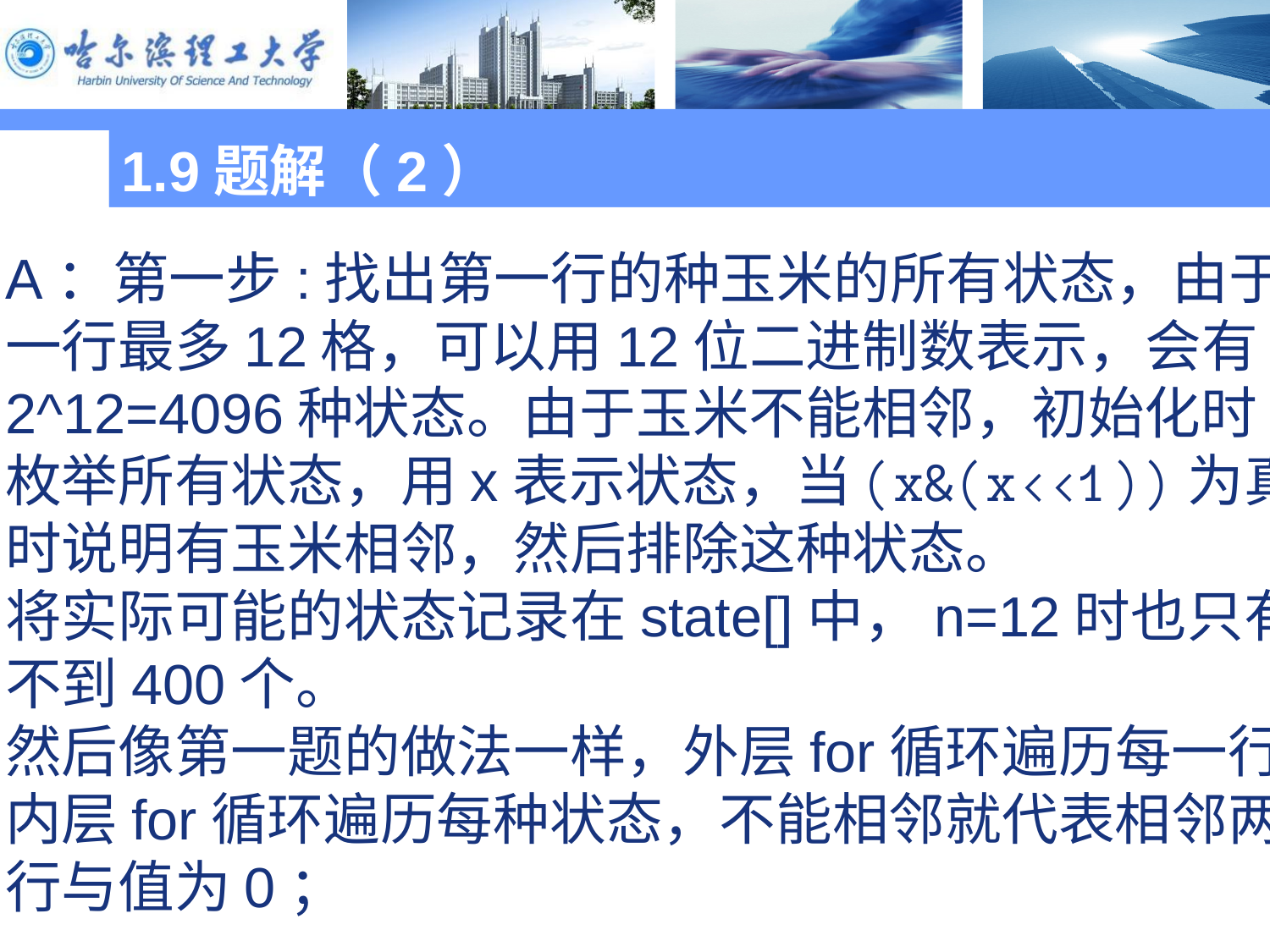

1.9题解（2）
A：第一步:找出第一行的种玉米的所有状态，由于
一行最多12格，可以用12位二进制数表示，会有
2^12=4096种状态。由于玉米不能相邻，初始化时
枚举所有状态，用x表示状态，当(x&(x<<1))为真
时说明有玉米相邻，然后排除这种状态。
将实际可能的状态记录在state[]中，n=12时也只有
不到400个。
然后像第一题的做法一样，外层for循环遍历每一行
内层for循环遍历每种状态，不能相邻就代表相邻两
行与值为0；